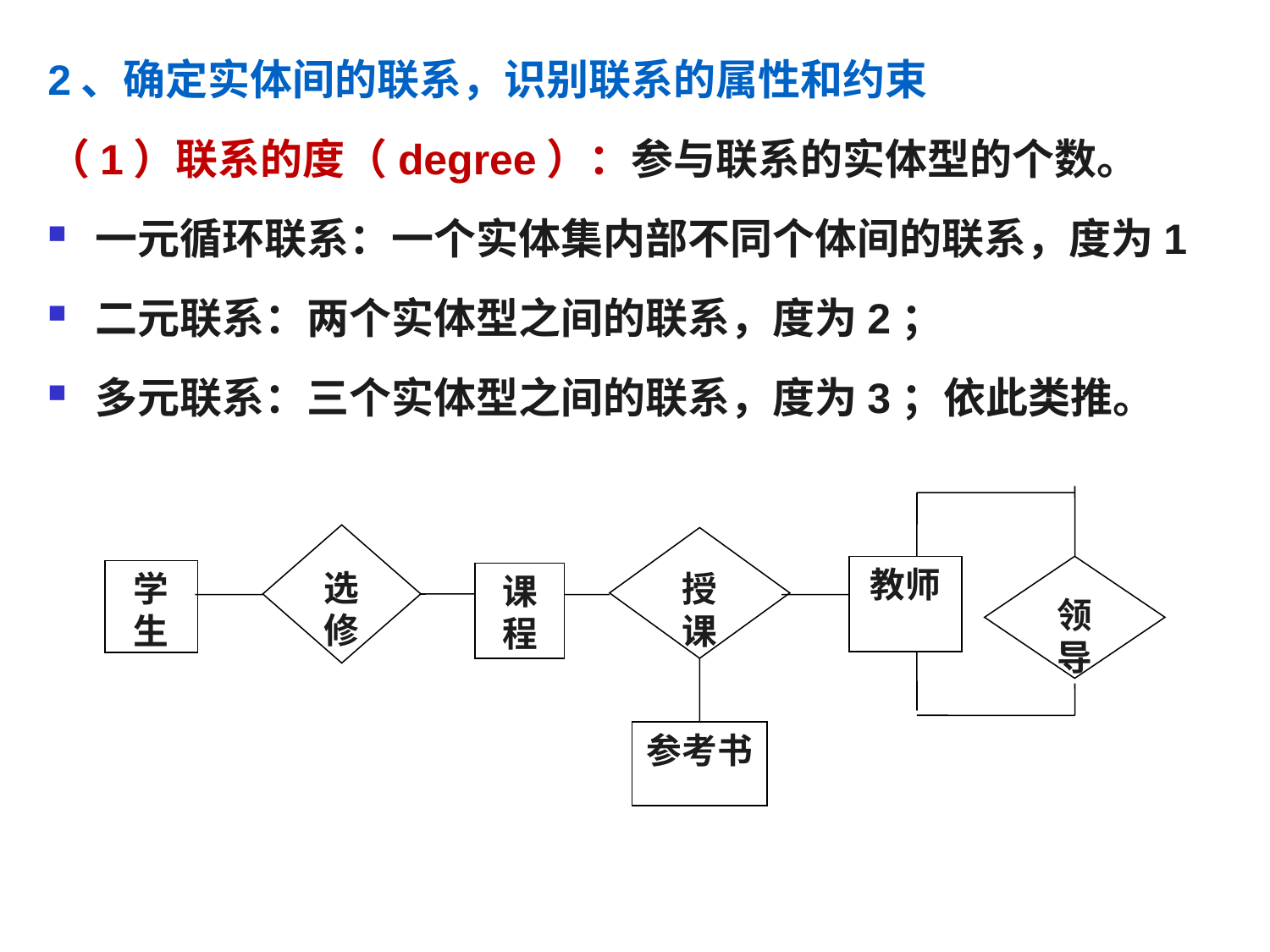

2、确定实体间的联系，识别联系的属性和约束
（1）联系的度（degree）：参与联系的实体型的个数。
一元循环联系：一个实体集内部不同个体间的联系，度为1
二元联系：两个实体型之间的联系，度为2；
多元联系：三个实体型之间的联系，度为3；依此类推。

选修
授课
教师
领导
学生
课程

参考书